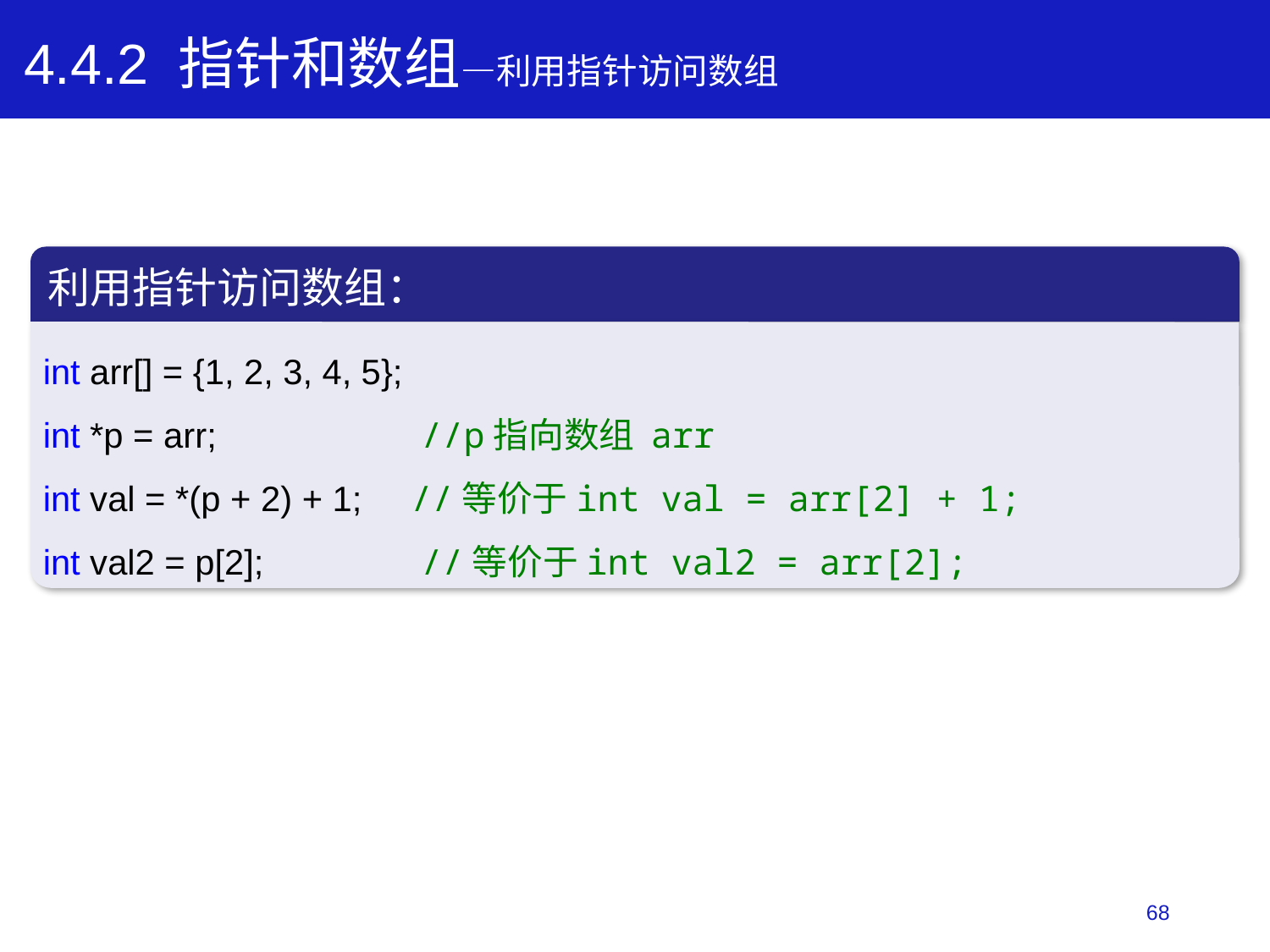

4.4.2 指针和数组—利用指针访问数组
利用指针访问数组：
int arr[] = {1, 2, 3, 4, 5};
int *p = arr;                     //p指向数组 arr
int val = *(p + 2) + 1;     //等价于int val = arr[2] + 1;
int val2 = p[2];               //等价于int val2 = arr[2];
68